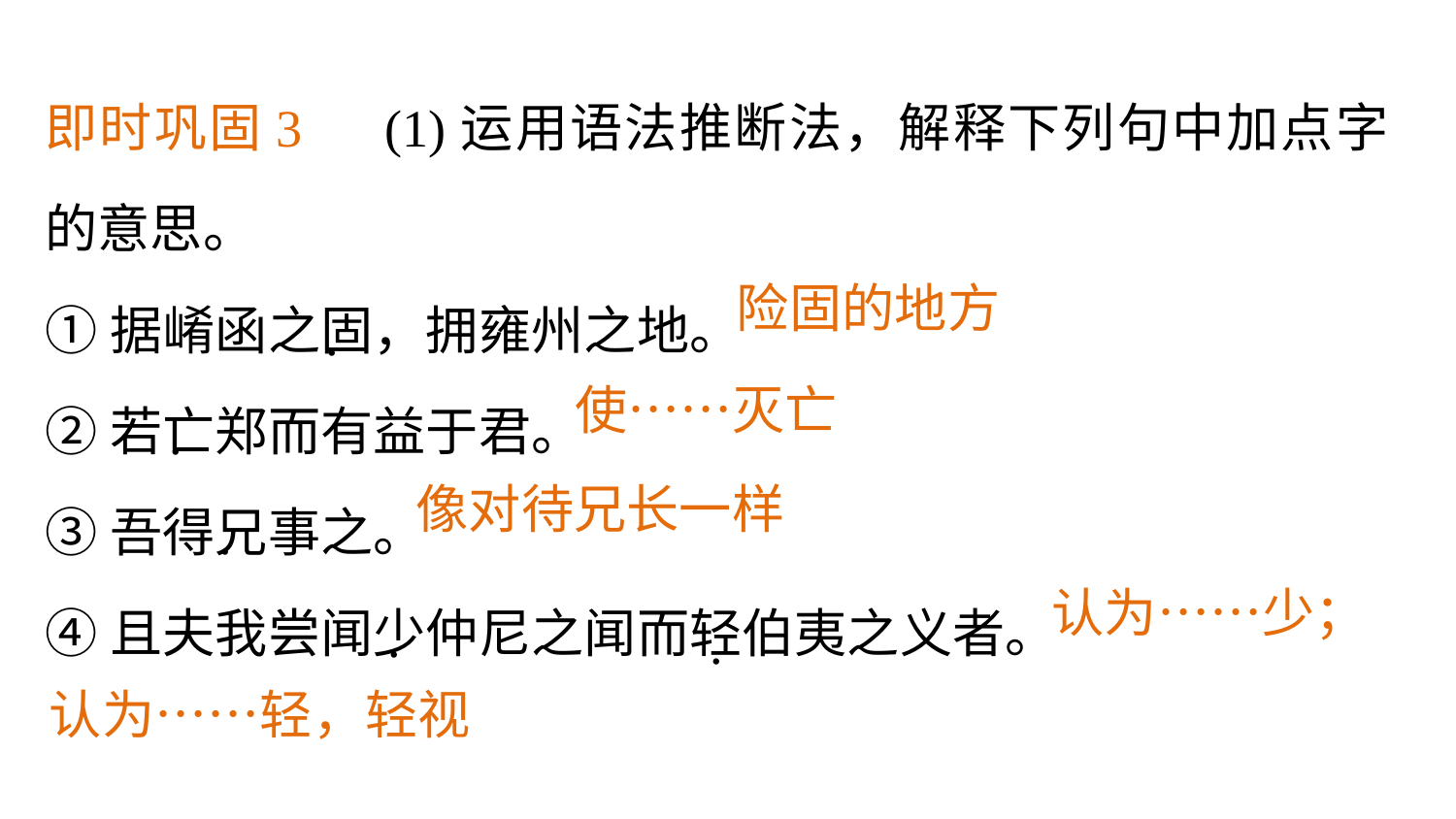

即时巩固3　(1)运用语法推断法，解释下列句中加点字的意思。
①据崤函之固，拥雍州之地。
②若亡郑而有益于君。
③吾得兄事之。
④且夫我尝闻少仲尼之闻而轻伯夷之义者。

险固的地方
.
使……灭亡
.
像对待兄长一样
.
认为……少；
.
.
认为……轻，轻视